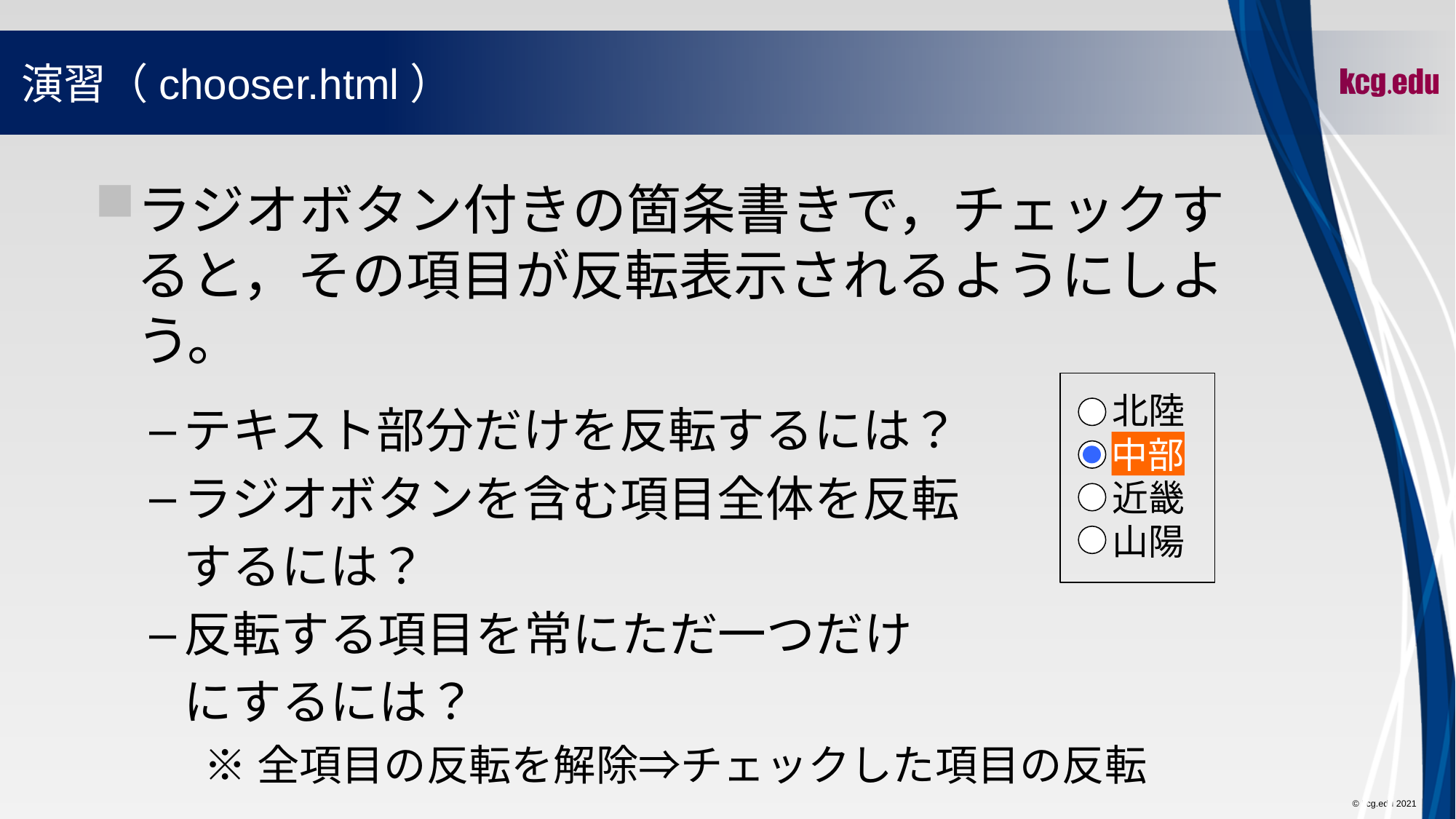

# 演習（chooser.html）
ラジオボタン付きの箇条書きで，チェックすると，その項目が反転表示されるようにしよう。
テキスト部分だけを反転するには？
ラジオボタンを含む項目全体を反転
	するには？
反転する項目を常にただ一つだけ
	にするには？
※全項目の反転を解除⇒チェックした項目の反転

北陸

近畿
山陽

中部